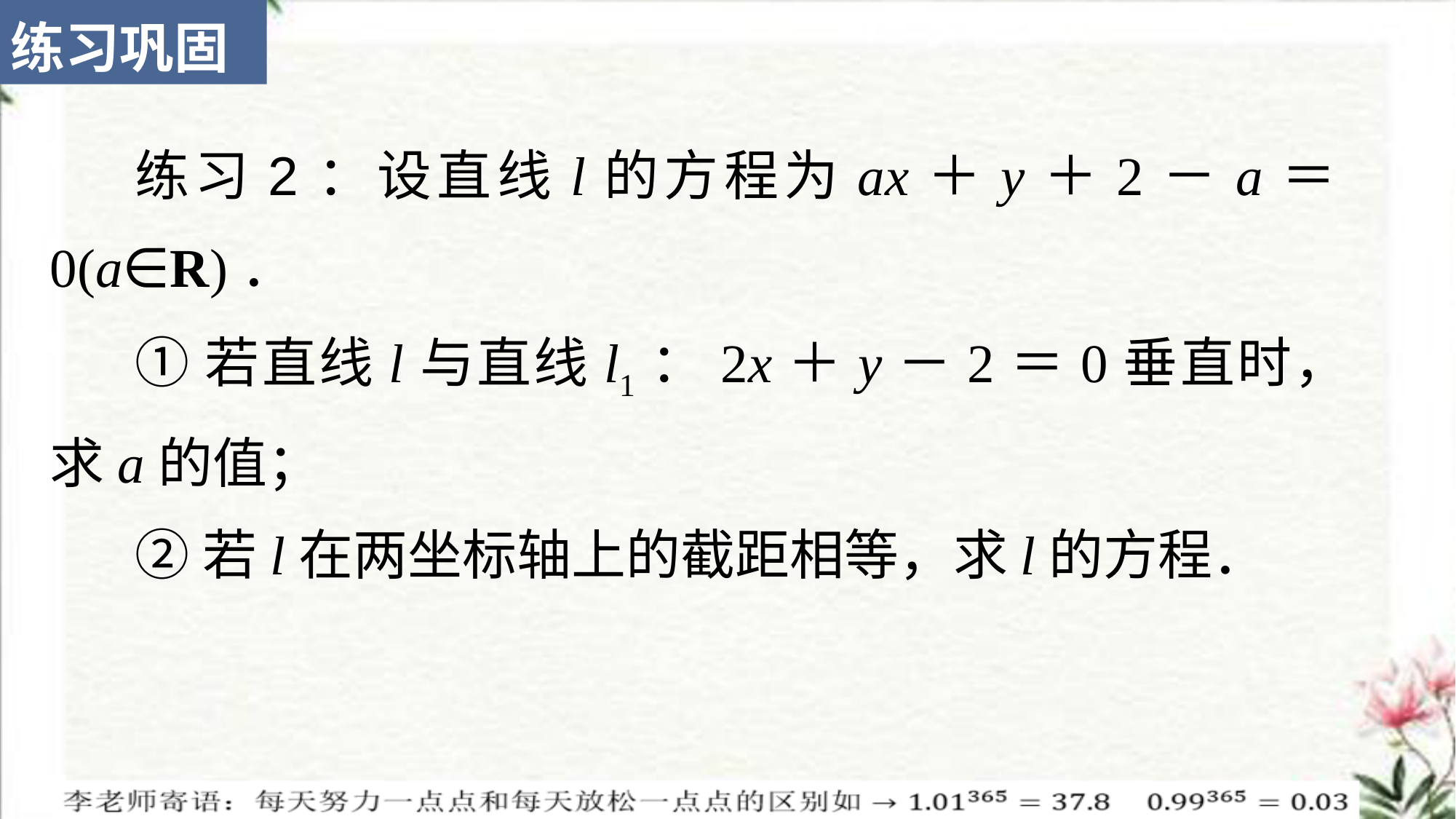

练习巩固
练习2：设直线l的方程为ax＋y＋2－a＝0(a∈R)．
①若直线l与直线l1：2x＋y－2＝0垂直时，求a的值；
②若l在两坐标轴上的截距相等，求l的方程．